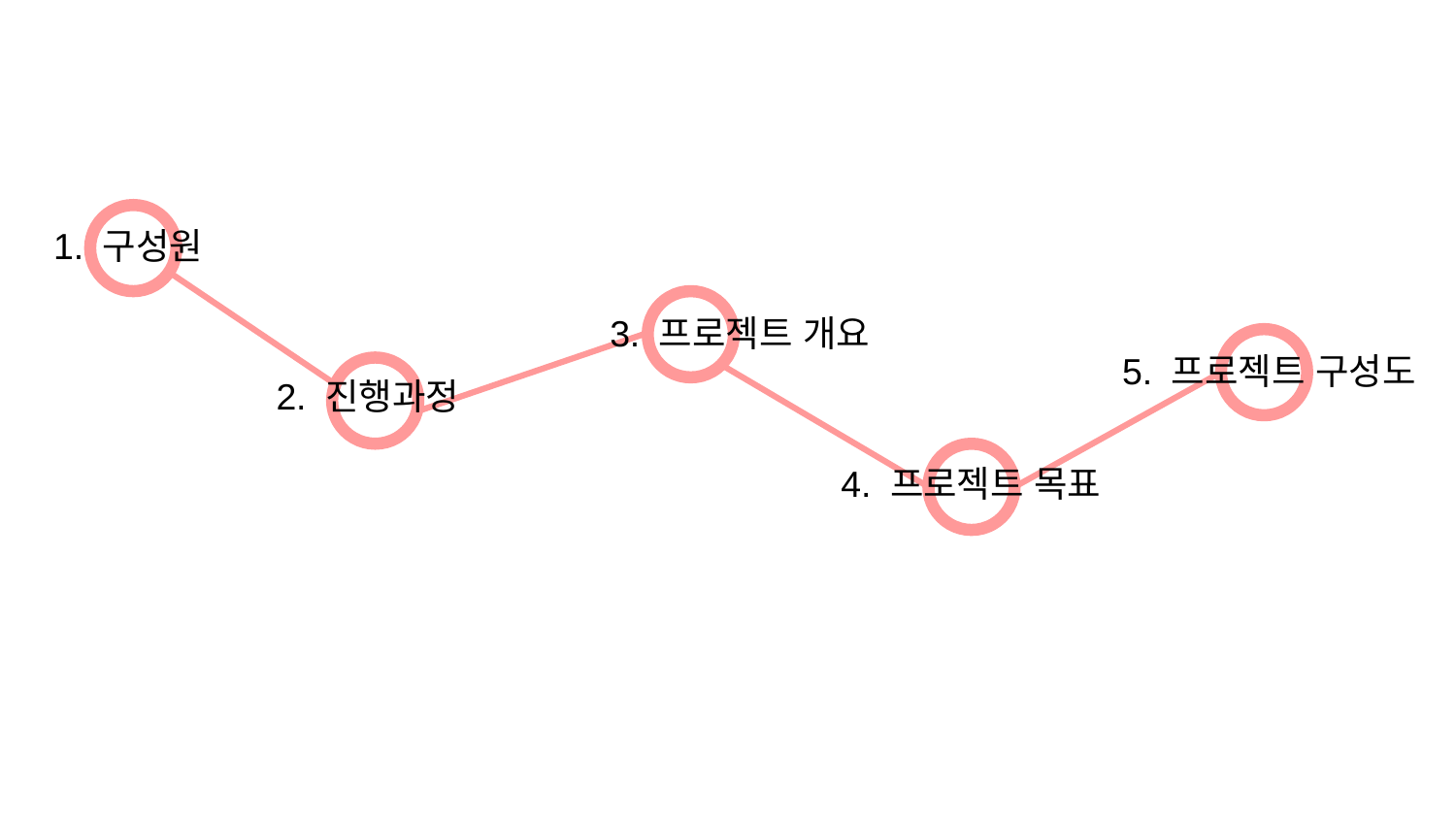

1. 구성원

3. 프로젝트 개요

5. 프로젝트 구성도

2. 진행과정

4. 프로젝트 목표